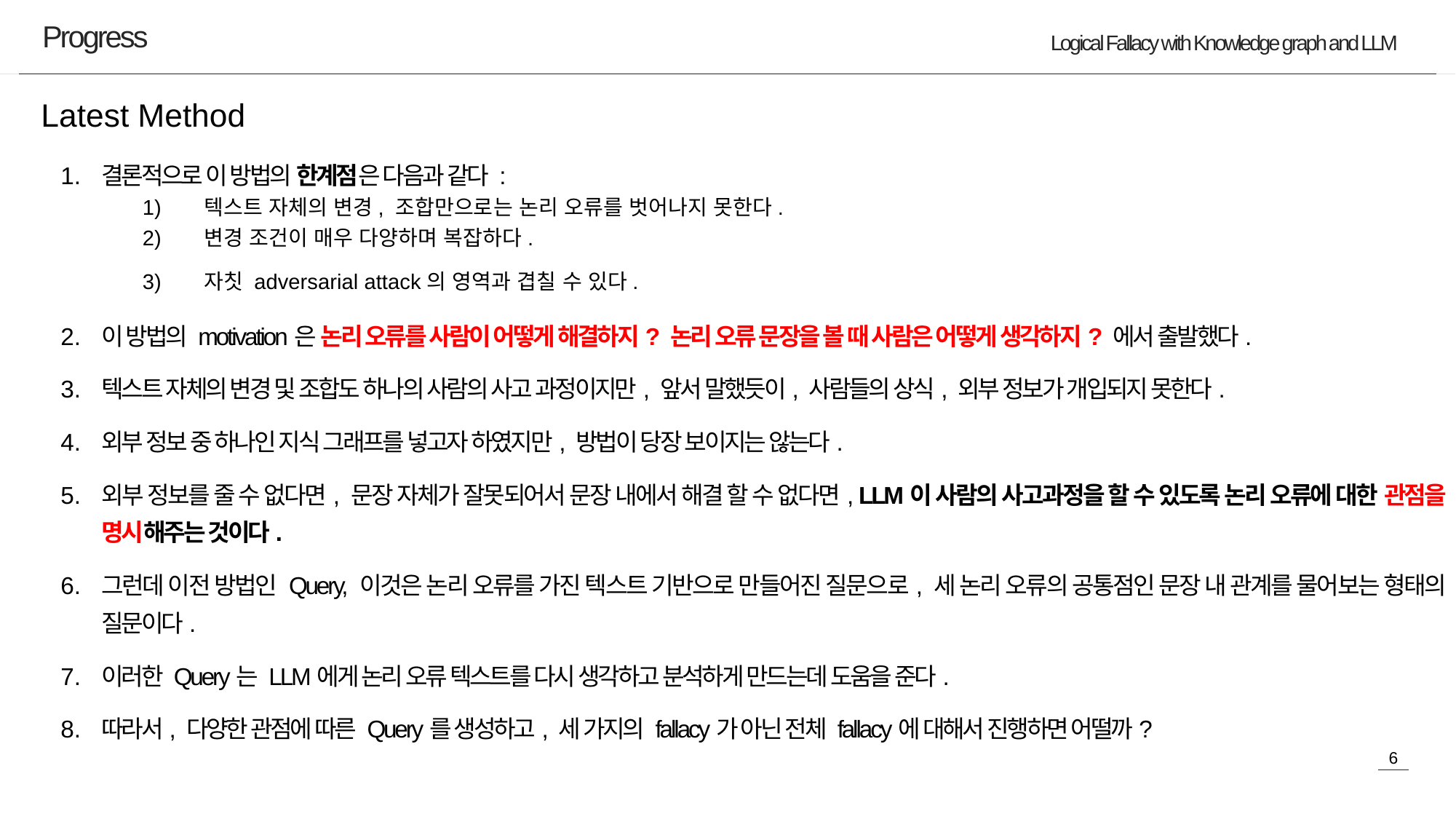

Progress
Latest Method
결론적으로 이 방법의 한계점은 다음과 같다 :
텍스트 자체의 변경, 조합만으로는 논리 오류를 벗어나지 못한다.
변경 조건이 매우 다양하며 복잡하다.
자칫 adversarial attack의 영역과 겹칠 수 있다.
이 방법의 motivation은 논리 오류를 사람이 어떻게 해결하지? 논리 오류 문장을 볼 때 사람은 어떻게 생각하지? 에서 출발했다.
텍스트 자체의 변경 및 조합도 하나의 사람의 사고 과정이지만, 앞서 말했듯이, 사람들의 상식, 외부 정보가 개입되지 못한다.
외부 정보 중 하나인 지식 그래프를 넣고자 하였지만, 방법이 당장 보이지는 않는다.
외부 정보를 줄 수 없다면, 문장 자체가 잘못되어서 문장 내에서 해결 할 수 없다면, LLM이 사람의 사고과정을 할 수 있도록 논리 오류에 대한 관점을 명시해주는 것이다.
그런데 이전 방법인 Query, 이것은 논리 오류를 가진 텍스트 기반으로 만들어진 질문으로, 세 논리 오류의 공통점인 문장 내 관계를 물어보는 형태의 질문이다.
이러한 Query는 LLM에게 논리 오류 텍스트를 다시 생각하고 분석하게 만드는데 도움을 준다.
따라서, 다양한 관점에 따른 Query를 생성하고, 세 가지의 fallacy가 아닌 전체 fallacy에 대해서 진행하면 어떨까?